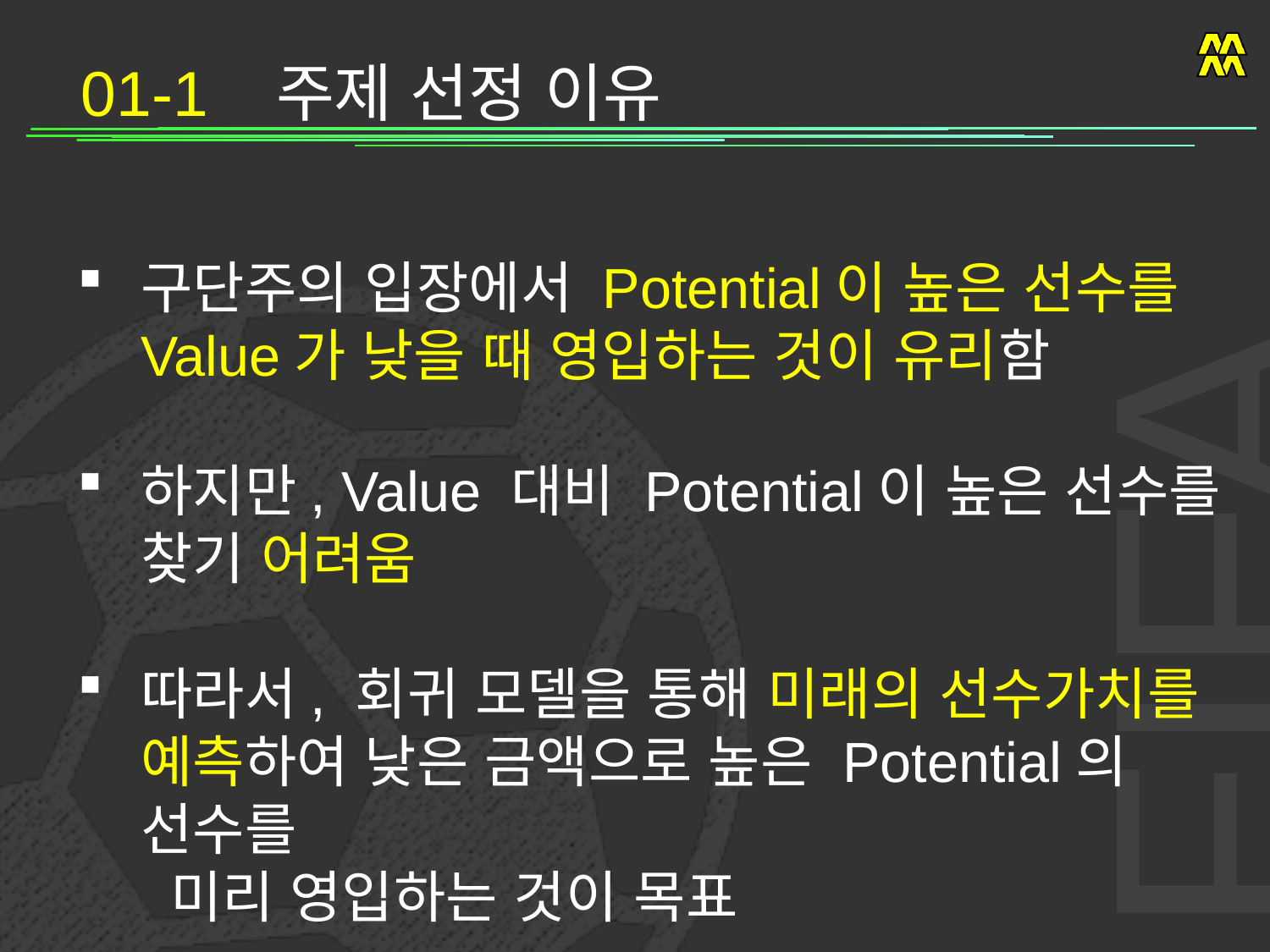

01-1   주제 선정 이유
구단주의 입장에서 Potential이 높은 선수를 Value가 낮을 때 영입하는 것이 유리함

하지만, Value 대비 Potential이 높은 선수를 찾기 어려움

따라서, 회귀 모델을 통해 미래의 선수가치를 예측하여 낮은 금액으로 높은 Potential의 선수를
     미리 영입하는 것이 목표